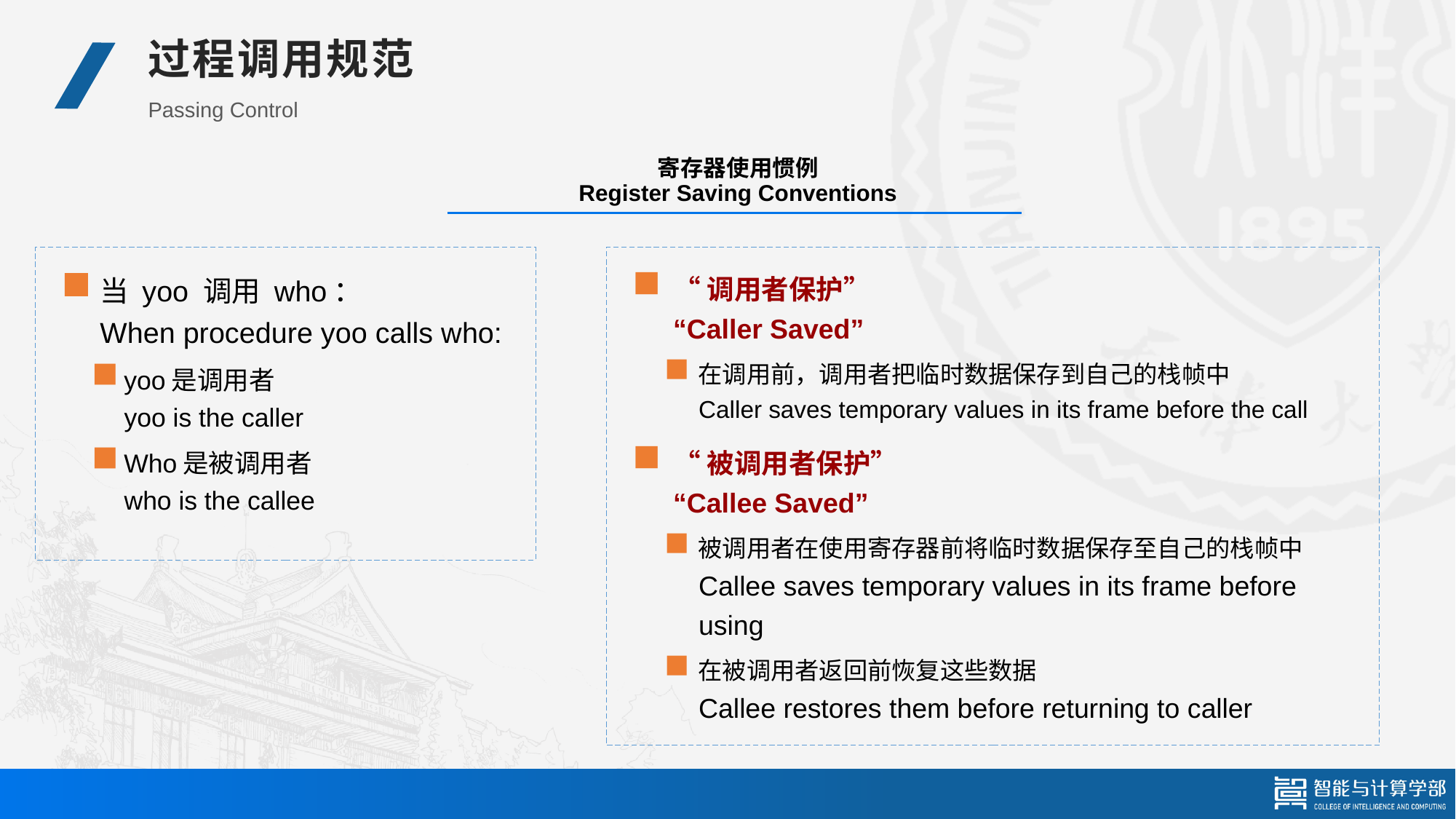

过程调用规范
Passing Control
# 寄存器使用惯例 Register Saving Conventions
当 yoo 调用 who：
When procedure yoo calls who:
yoo是调用者
yoo is the caller
Who是被调用者
who is the callee
“调用者保护”
“Caller Saved”
在调用前，调用者把临时数据保存到自己的栈帧中
Caller saves temporary values in its frame before the call
“被调用者保护”
“Callee Saved”
被调用者在使用寄存器前将临时数据保存至自己的栈帧中
Callee saves temporary values in its frame before using
在被调用者返回前恢复这些数据
Callee restores them before returning to caller